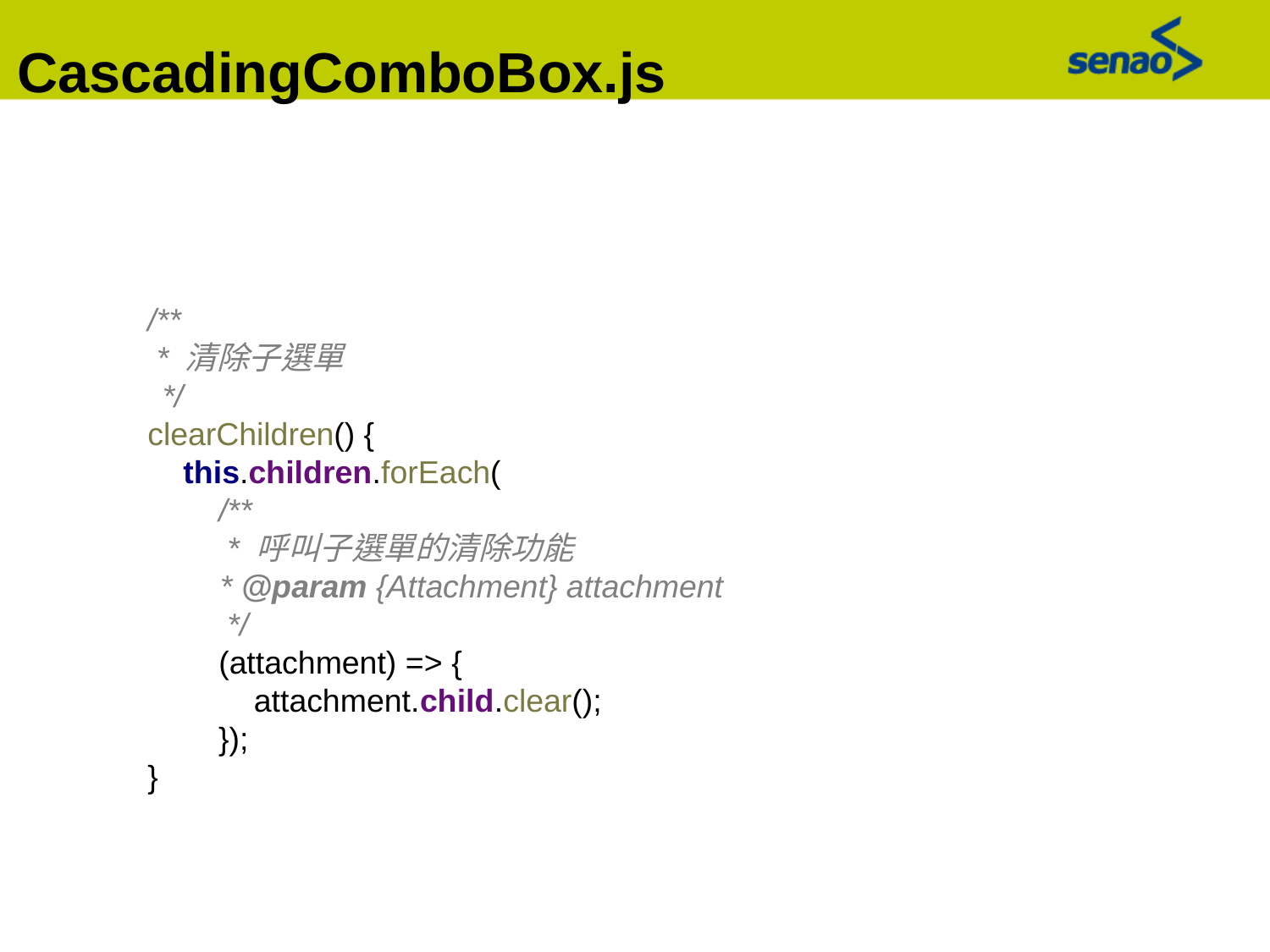

CascadingComboBox.js
/**
 * 清除子選單
 */
clearChildren() {
    this.children.forEach(
        /**
         * 呼叫子選單的清除功能
         * @param {Attachment} attachment
         */
        (attachment) => {
            attachment.child.clear();
        });
}